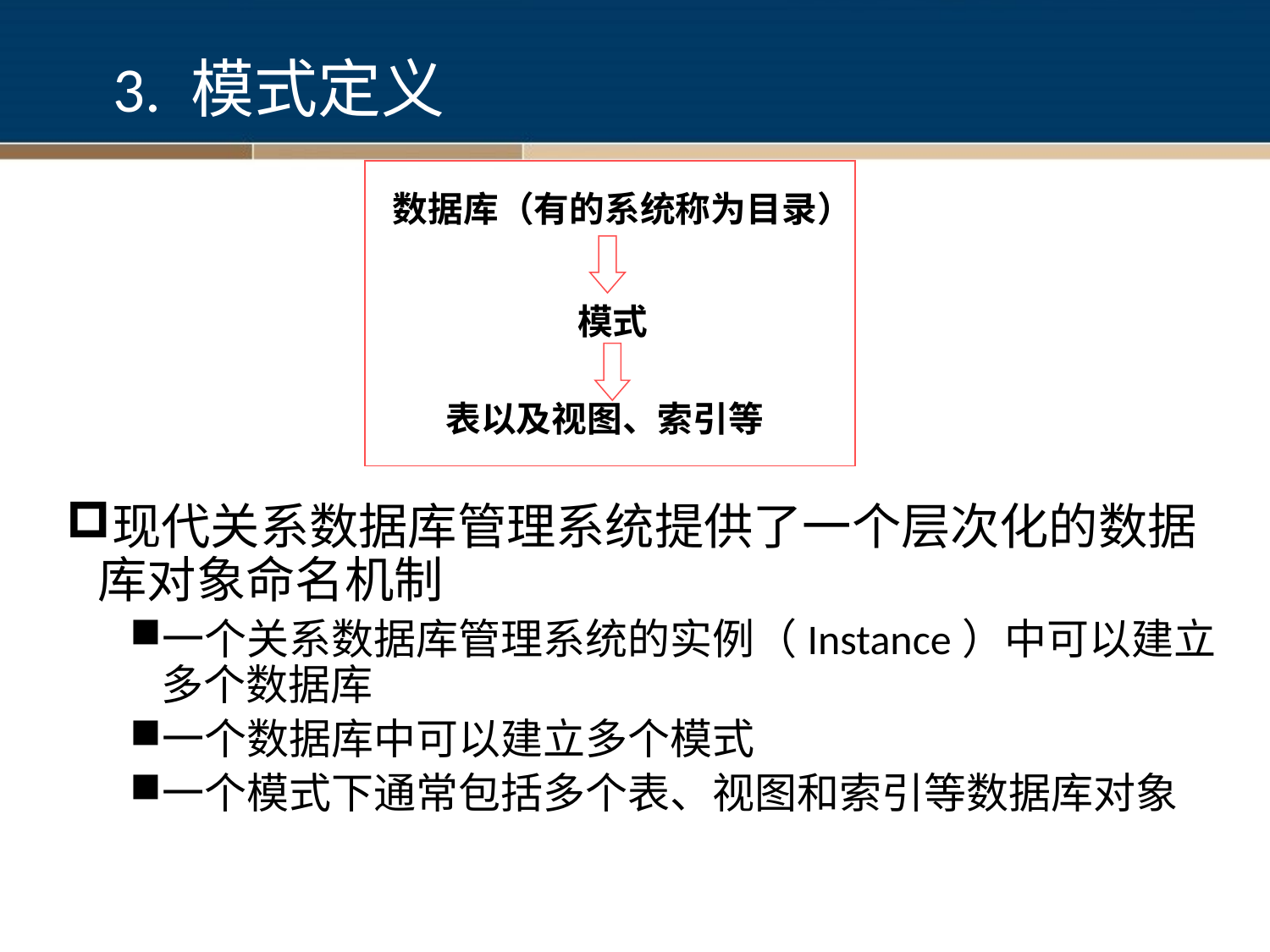

3. 模式定义

数据库（有的系统称为目录）

模式

表以及视图、索引等
现代关系数据库管理系统提供了一个层次化的数据库对象命名机制
一个关系数据库管理系统的实例（Instance）中可以建立多个数据库
一个数据库中可以建立多个模式
一个模式下通常包括多个表、视图和索引等数据库对象